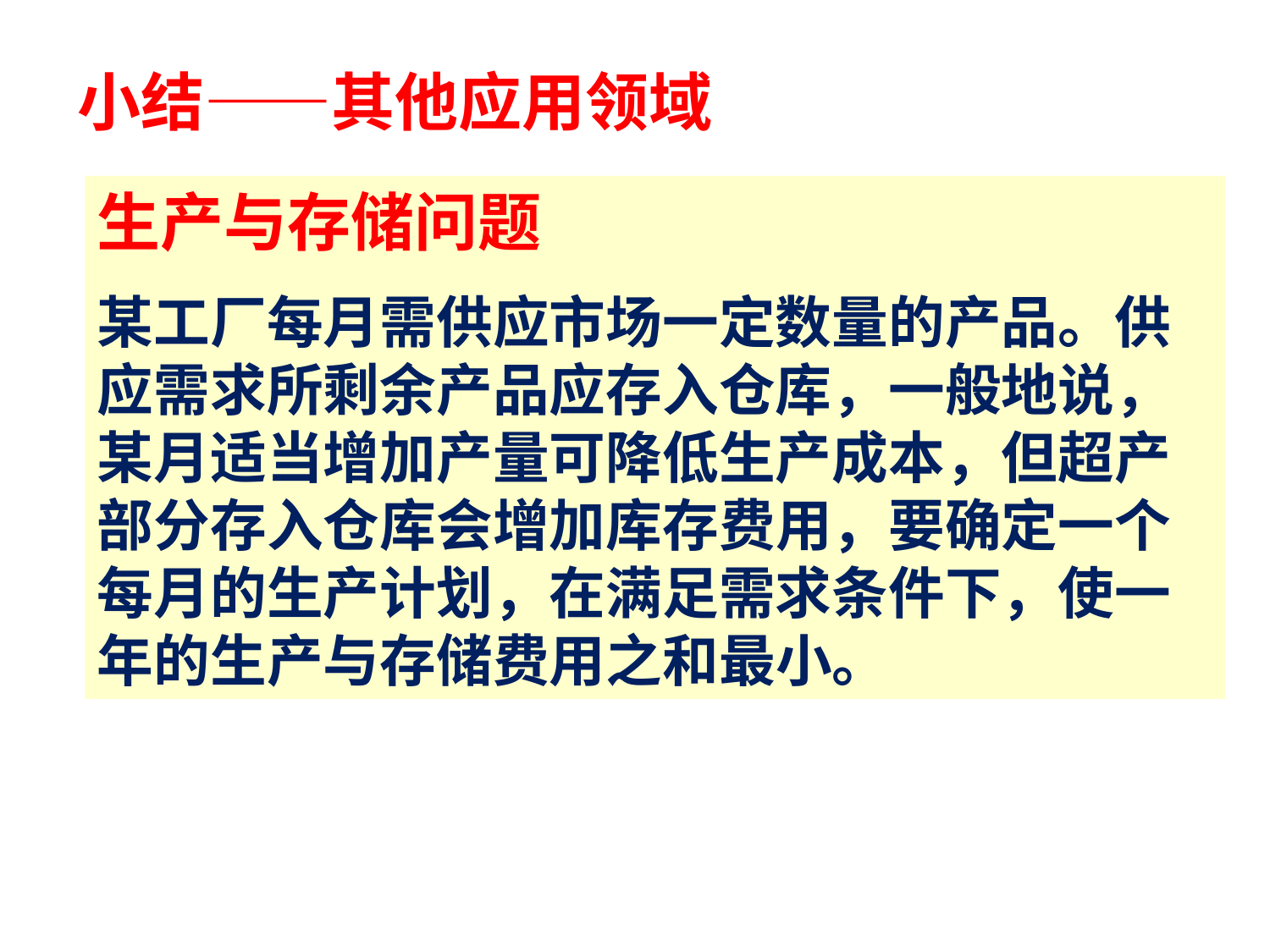

小结——其他应用领域
生产与存储问题
某工厂每月需供应市场一定数量的产品。供应需求所剩余产品应存入仓库，一般地说，某月适当增加产量可降低生产成本，但超产部分存入仓库会增加库存费用，要确定一个每月的生产计划，在满足需求条件下，使一年的生产与存储费用之和最小。